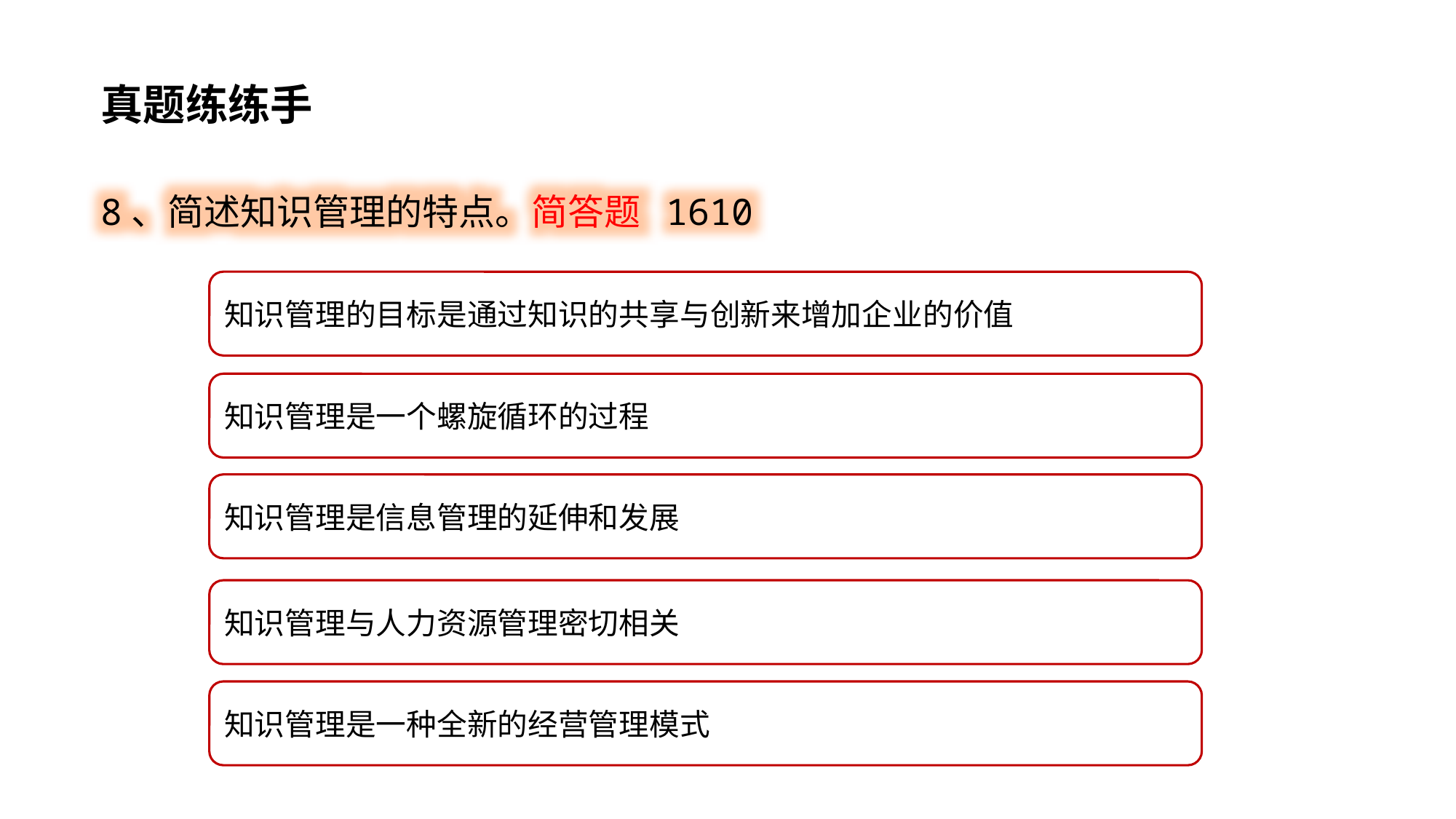

真题练练手
8、简述知识管理的特点。简答题  1610

知识管理的目标是通过知识的共享与创新来增加企业的价值
知识管理是一个螺旋循环的过程
知识管理是信息管理的延伸和发展
知识管理与人力资源管理密切相关
知识管理是一种全新的经营管理模式